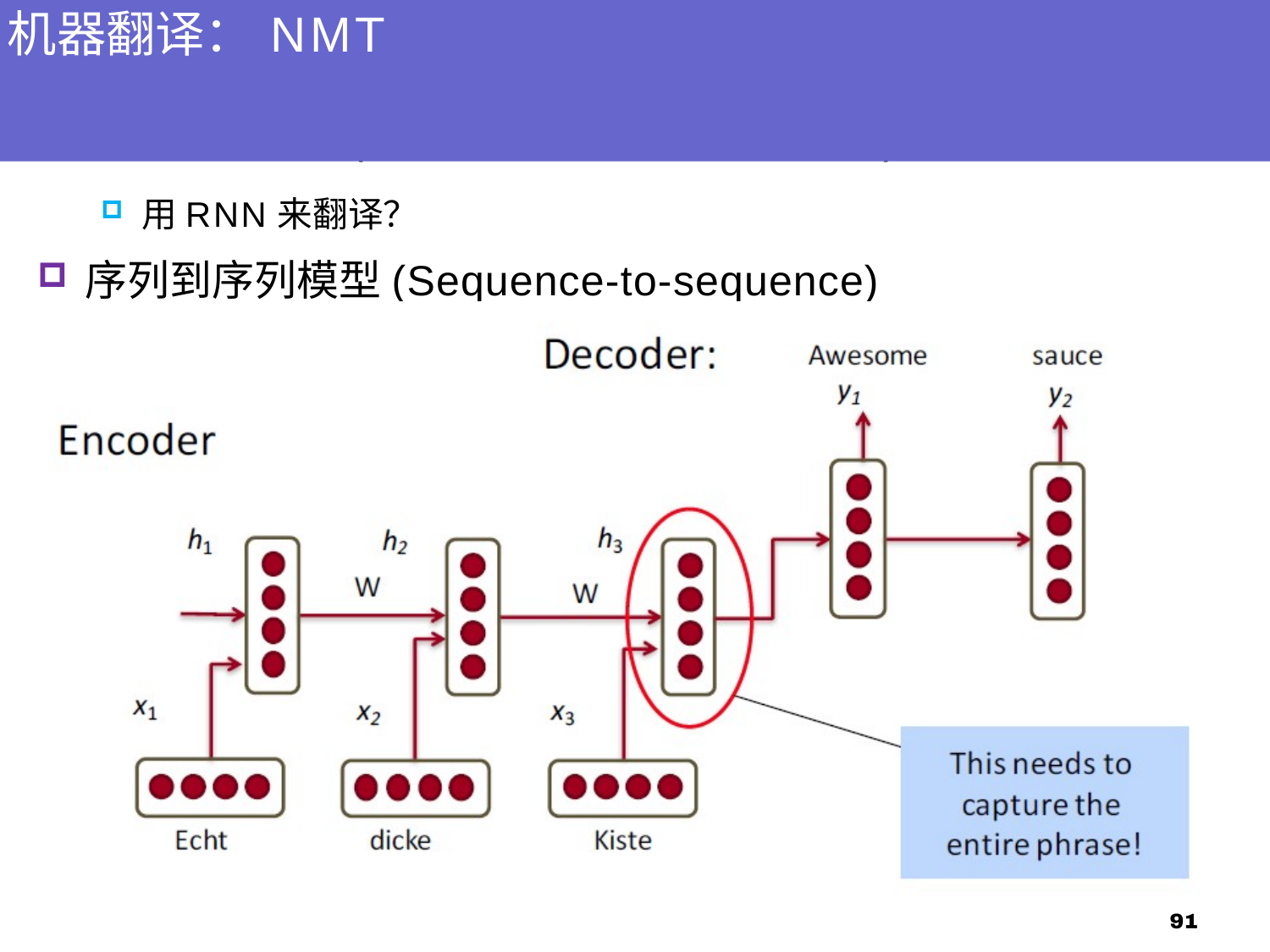

# 机器翻译：NMT
神经机器翻译(neural machine translation)
用RNN来翻译？
序列到序列模型(Sequence-to-sequence)

91